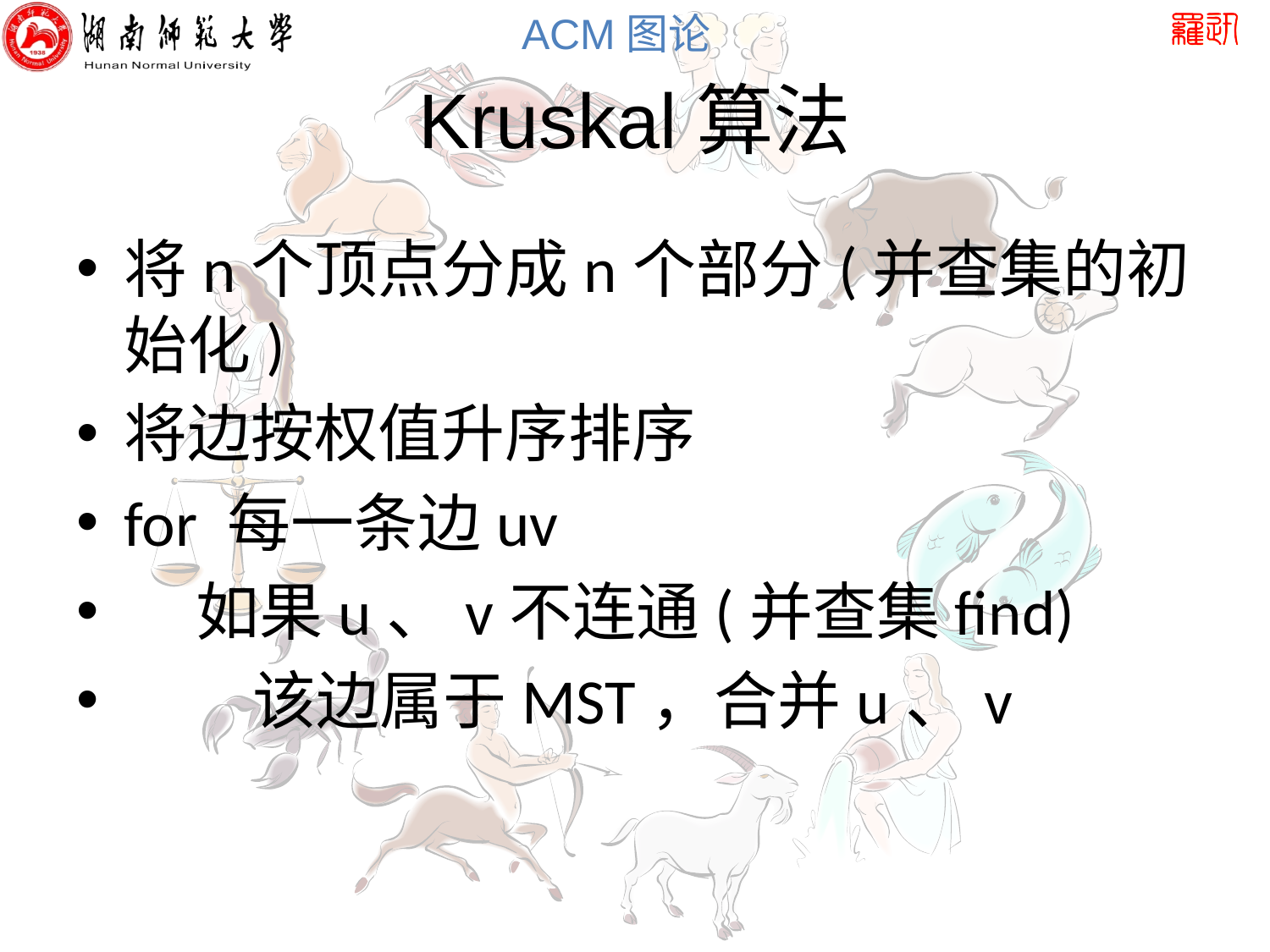

# Kruskal算法
将n个顶点分成n个部分(并查集的初始化)
将边按权值升序排序
for 每一条边uv
    如果u、v不连通(并查集find)
        该边属于MST，合并u、v